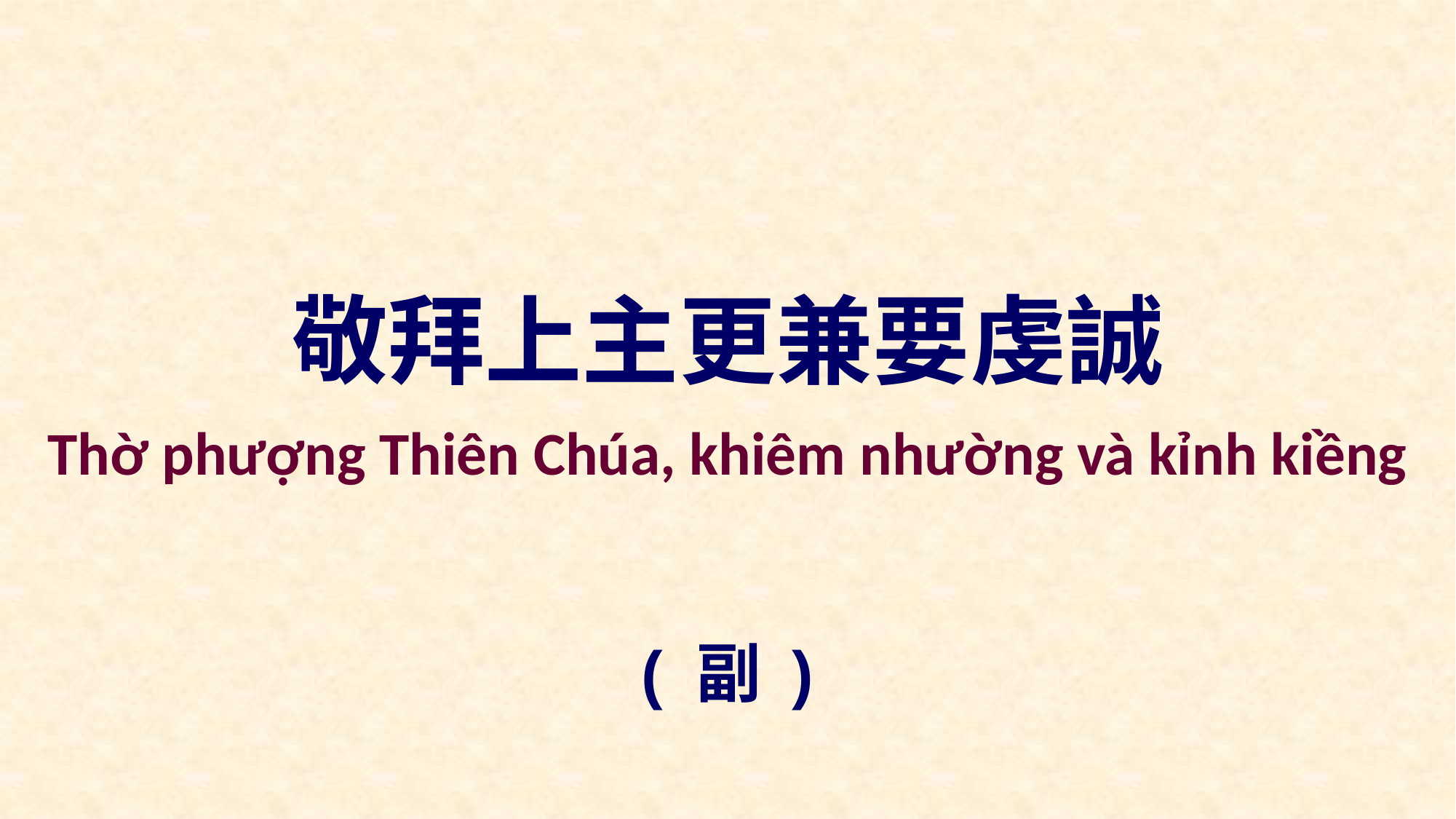

敬拜上主更兼要虔誠
Thờ phượng Thiên Chúa, khiêm nhường và kỉnh kiềng
( 副 )